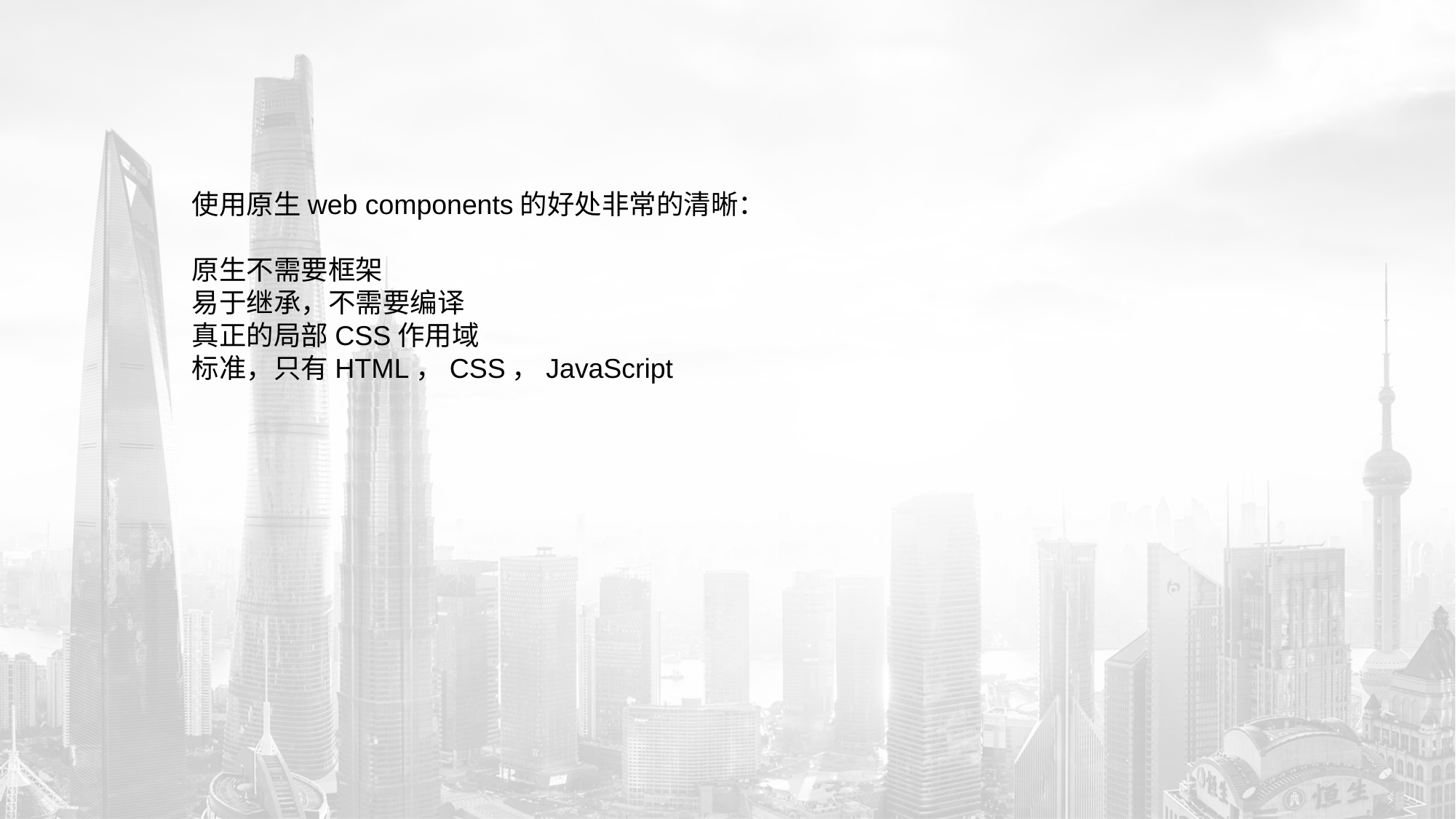

使用原生web components的好处非常的清晰：

原生不需要框架
易于继承，不需要编译
真正的局部CSS作用域
标准，只有HTML，CSS，JavaScript